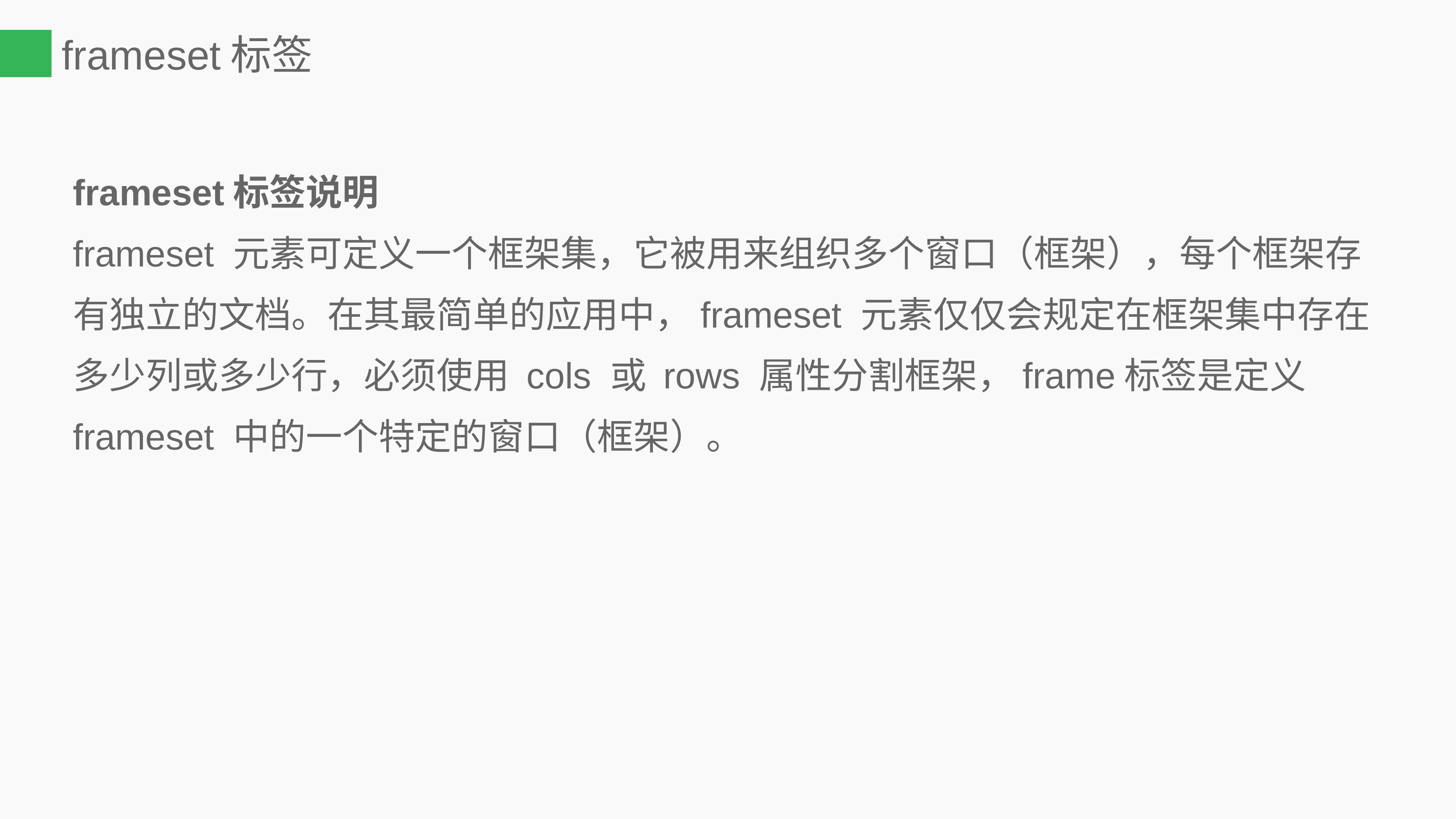

# frameset标签
frameset标签说明
frameset 元素可定义一个框架集，它被用来组织多个窗口（框架），每个框架存有独立的文档。在其最简单的应用中，frameset 元素仅仅会规定在框架集中存在多少列或多少行，必须使用 cols 或 rows 属性分割框架，frame标签是定义 frameset 中的一个特定的窗口（框架）。